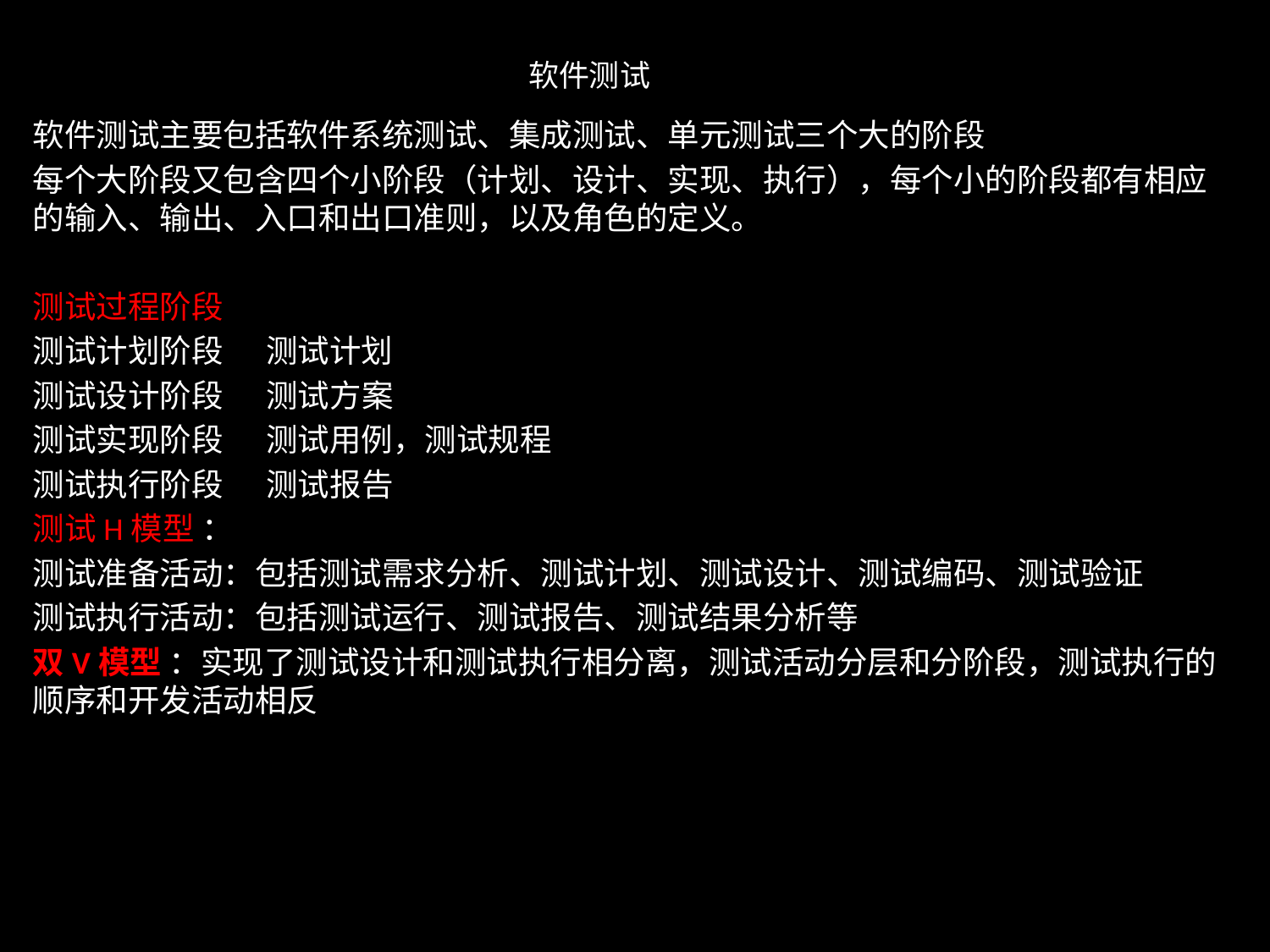

# 软件测试
软件测试主要包括软件系统测试、集成测试、单元测试三个大的阶段
每个大阶段又包含四个小阶段（计划、设计、实现、执行），每个小的阶段都有相应的输入、输出、入口和出口准则，以及角色的定义。

测试过程阶段
测试计划阶段      测试计划
测试设计阶段      测试方案
测试实现阶段      测试用例，测试规程
测试执行阶段      测试报告
测试H模型 ：
测试准备活动：包括测试需求分析、测试计划、测试设计、测试编码、测试验证
测试执行活动：包括测试运行、测试报告、测试结果分析等
双V模型 ：实现了测试设计和测试执行相分离，测试活动分层和分阶段，测试执行的顺序和开发活动相反